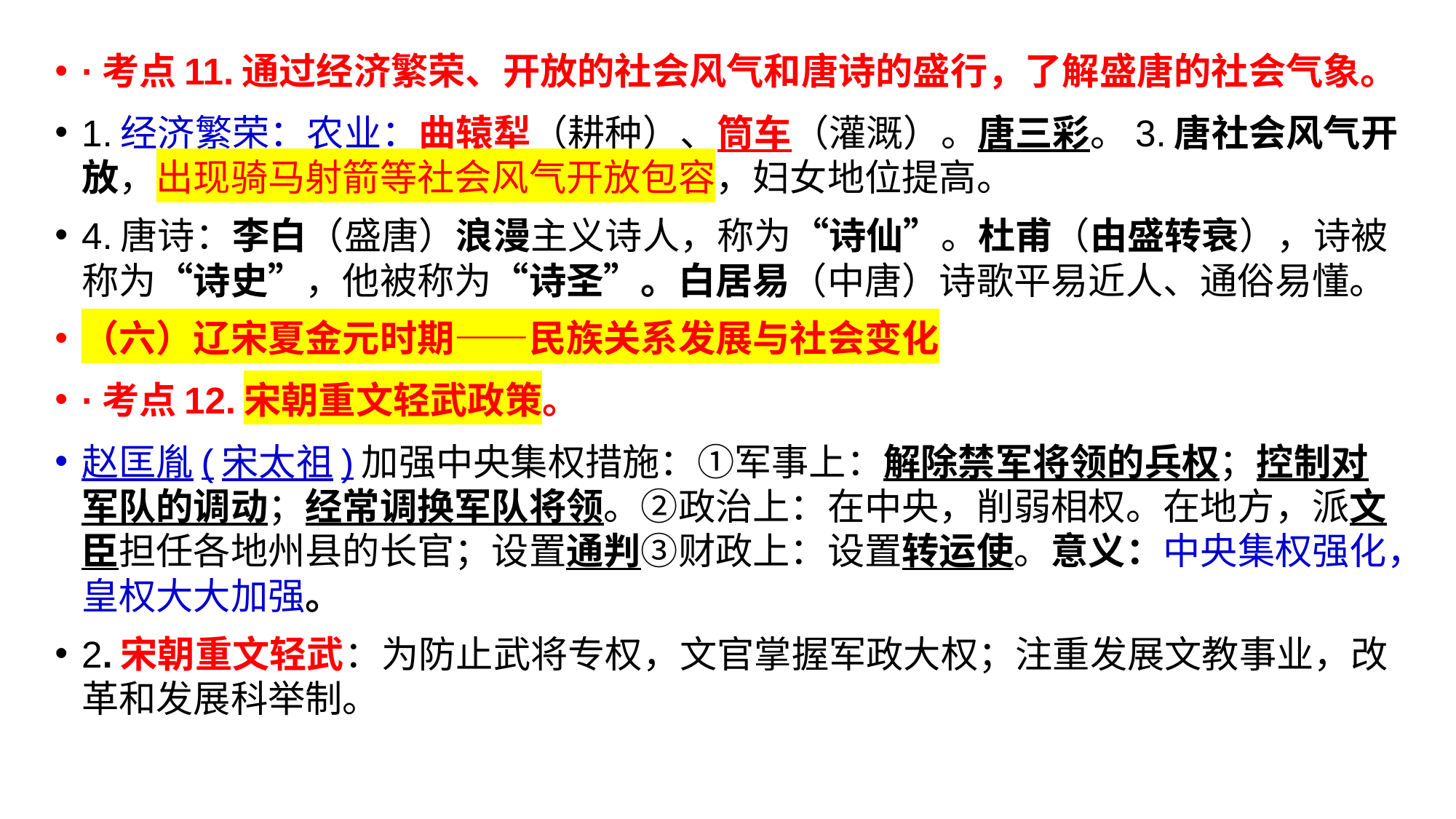

·考点11.通过经济繁荣、开放的社会风气和唐诗的盛行，了解盛唐的社会气象。
1.经济繁荣：农业：曲辕犁（耕种）、筒车（灌溉）。唐三彩。3.唐社会风气开放，出现骑马射箭等社会风气开放包容，妇女地位提高。
4.唐诗：李白（盛唐）浪漫主义诗人，称为“诗仙”。杜甫（由盛转衰），诗被称为“诗史”，他被称为“诗圣”。白居易（中唐）诗歌平易近人、通俗易懂。
（六）辽宋夏金元时期——民族关系发展与社会变化
·考点12.宋朝重文轻武政策。
赵匡胤(宋太祖)加强中央集权措施：①军事上：解除禁军将领的兵权；控制对军队的调动；经常调换军队将领。②政治上：在中央，削弱相权。在地方，派文臣担任各地州县的长官；设置通判③财政上：设置转运使。意义：中央集权强化，皇权大大加强。
2.宋朝重文轻武：为防止武将专权，文官掌握军政大权；注重发展文教事业，改革和发展科举制。